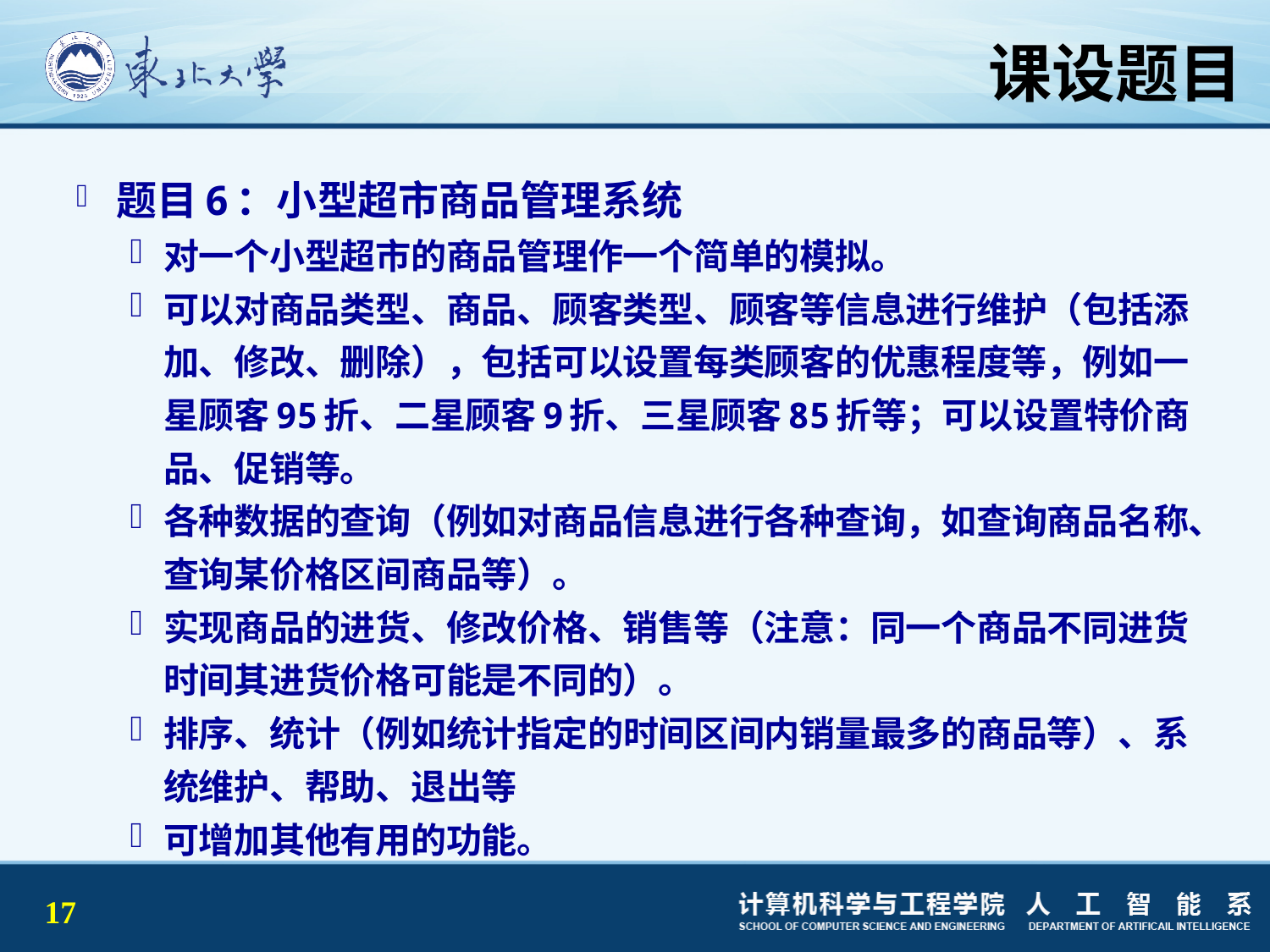

# 课设题目
题目6：小型超市商品管理系统
对一个小型超市的商品管理作一个简单的模拟。
可以对商品类型、商品、顾客类型、顾客等信息进行维护（包括添加、修改、删除），包括可以设置每类顾客的优惠程度等，例如一星顾客95折、二星顾客9折、三星顾客85折等；可以设置特价商品、促销等。
各种数据的查询（例如对商品信息进行各种查询，如查询商品名称、查询某价格区间商品等）。
实现商品的进货、修改价格、销售等（注意：同一个商品不同进货时间其进货价格可能是不同的）。
排序、统计（例如统计指定的时间区间内销量最多的商品等）、系统维护、帮助、退出等
可增加其他有用的功能。